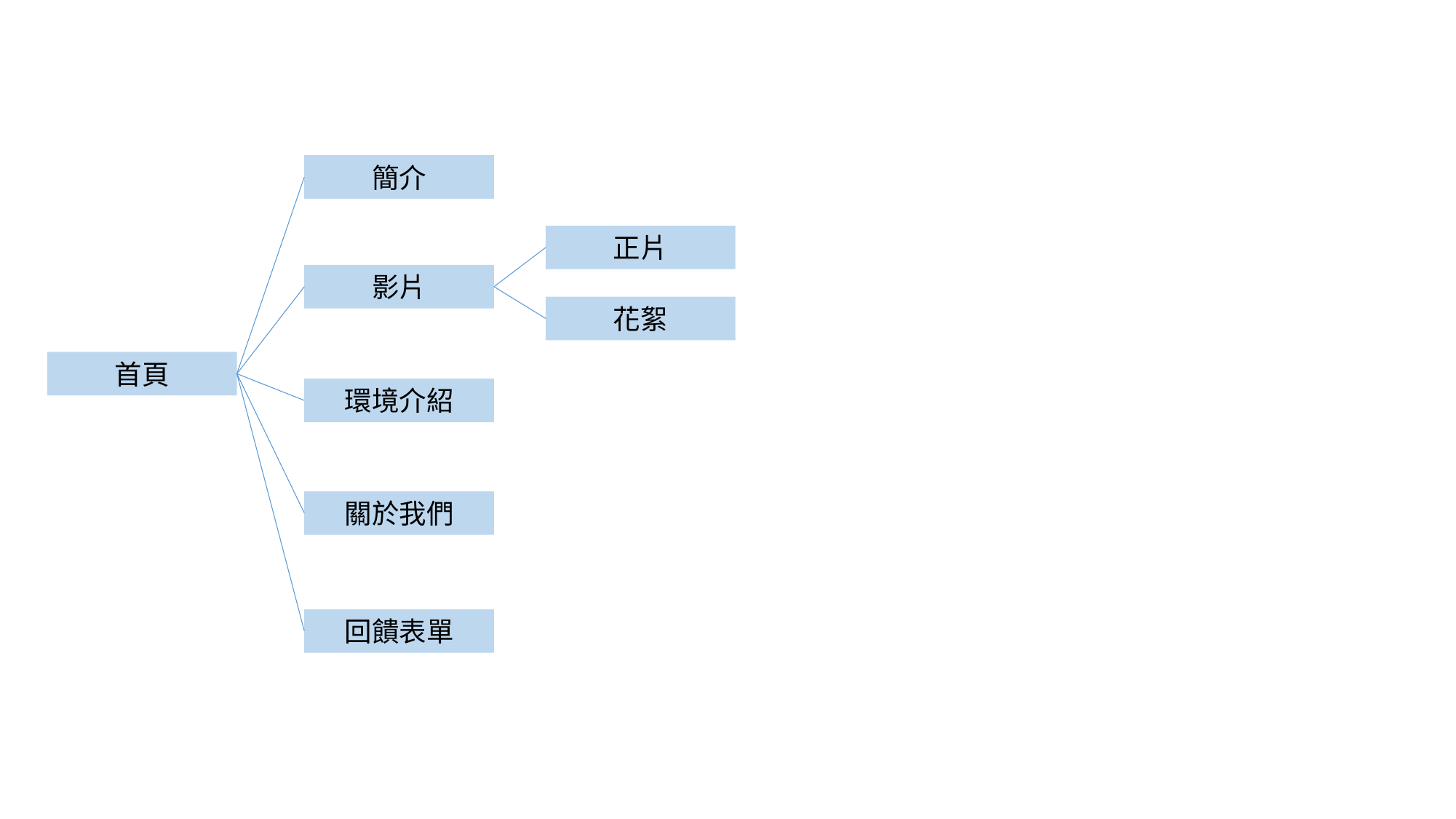

簡介
正片
影片
花絮
首頁
環境介紹
關於我們
回饋表單